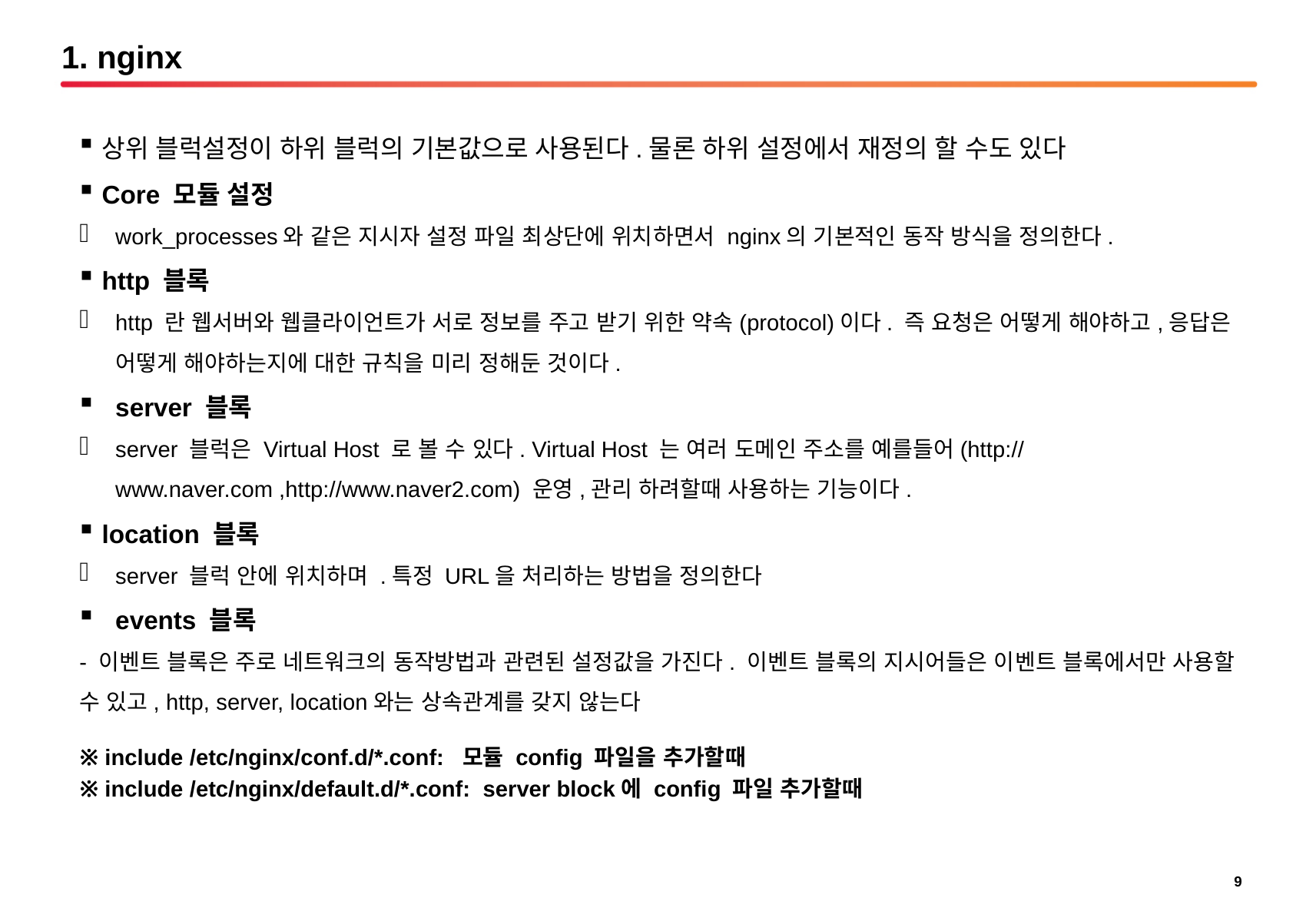

# 1. nginx
상위 블럭설정이 하위 블럭의 기본값으로 사용된다.물론 하위 설정에서 재정의 할 수도 있다
Core 모듈 설정
work_processes와 같은 지시자 설정 파일 최상단에 위치하면서 nginx의 기본적인 동작 방식을 정의한다.
http 블록
http 란 웹서버와 웹클라이언트가 서로 정보를 주고 받기 위한 약속(protocol)이다. 즉 요청은 어떻게 해야하고,응답은 어떻게 해야하는지에 대한 규칙을 미리 정해둔 것이다.
server 블록
server 블럭은 Virtual Host 로 볼 수 있다. Virtual Host 는 여러 도메인 주소를 예를들어(http://www.naver.com ,http://www.naver2.com) 운영,관리 하려할때 사용하는 기능이다.
location 블록
server 블럭 안에 위치하며 .특정 URL을 처리하는 방법을 정의한다
events 블록
- 이벤트 블록은 주로 네트워크의 동작방법과 관련된 설정값을 가진다. 이벤트 블록의 지시어들은 이벤트 블록에서만 사용할 수 있고, http, server, location와는 상속관계를 갖지 않는다
※ include /etc/nginx/conf.d/*.conf:  모듈 config 파일을 추가할때
※ include /etc/nginx/default.d/*.conf:  server block에 config 파일 추가할때